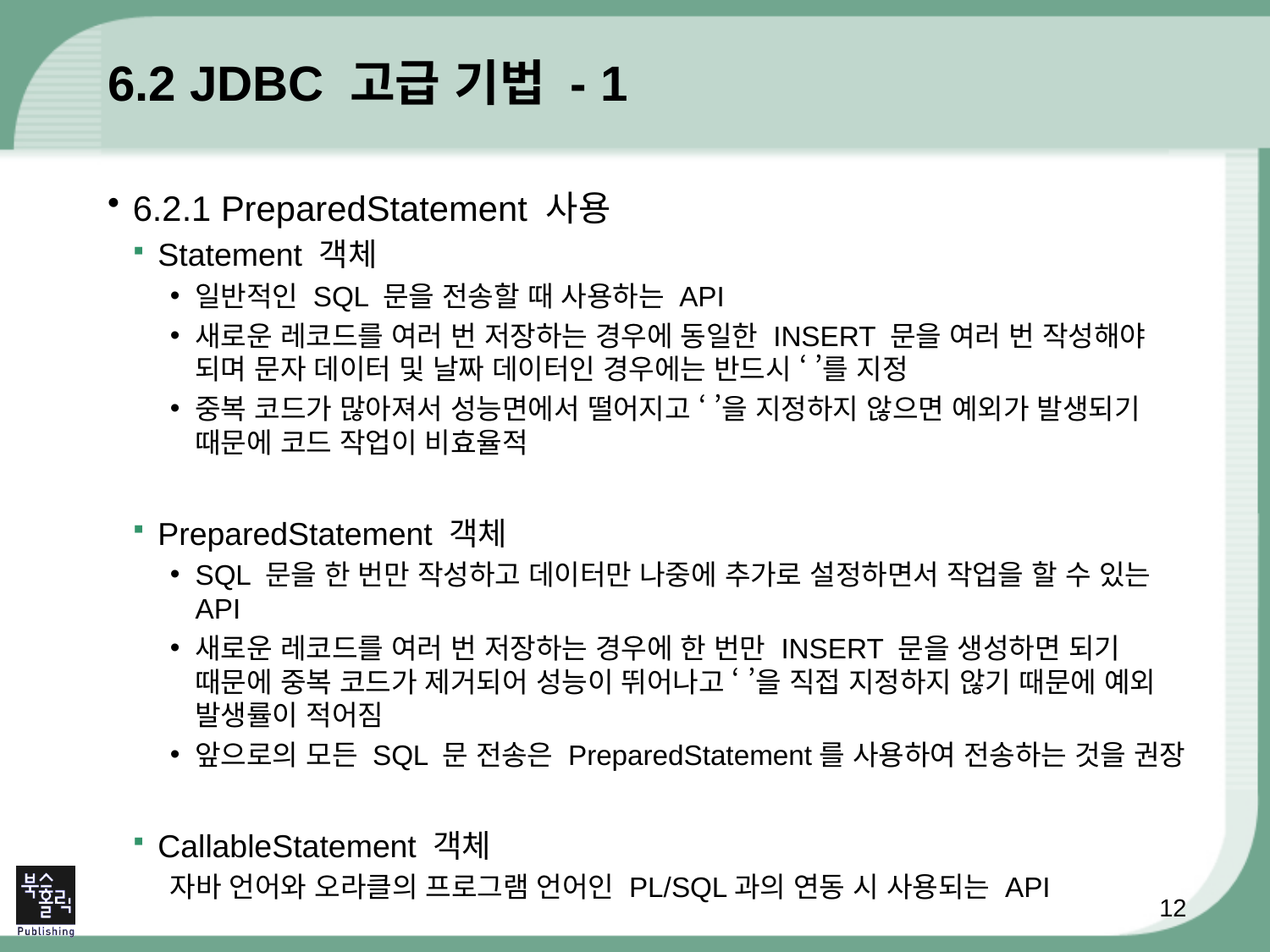

# 6.2 JDBC 고급 기법 - 1
6.2.1 PreparedStatement 사용
Statement 객체
일반적인 SQL 문을 전송할 때 사용하는 API
새로운 레코드를 여러 번 저장하는 경우에 동일한 INSERT 문을 여러 번 작성해야 되며 문자 데이터 및 날짜 데이터인 경우에는 반드시 ‘ ’를 지정
중복 코드가 많아져서 성능면에서 떨어지고 ‘ ’을 지정하지 않으면 예외가 발생되기 때문에 코드 작업이 비효율적

PreparedStatement 객체
SQL 문을 한 번만 작성하고 데이터만 나중에 추가로 설정하면서 작업을 할 수 있는 API
새로운 레코드를 여러 번 저장하는 경우에 한 번만 INSERT 문을 생성하면 되기 때문에 중복 코드가 제거되어 성능이 뛰어나고 ‘ ’을 직접 지정하지 않기 때문에 예외 발생률이 적어짐
앞으로의 모든 SQL 문 전송은 PreparedStatement를 사용하여 전송하는 것을 권장

CallableStatement 객체
자바 언어와 오라클의 프로그램 언어인 PL/SQL과의 연동 시 사용되는 API
12